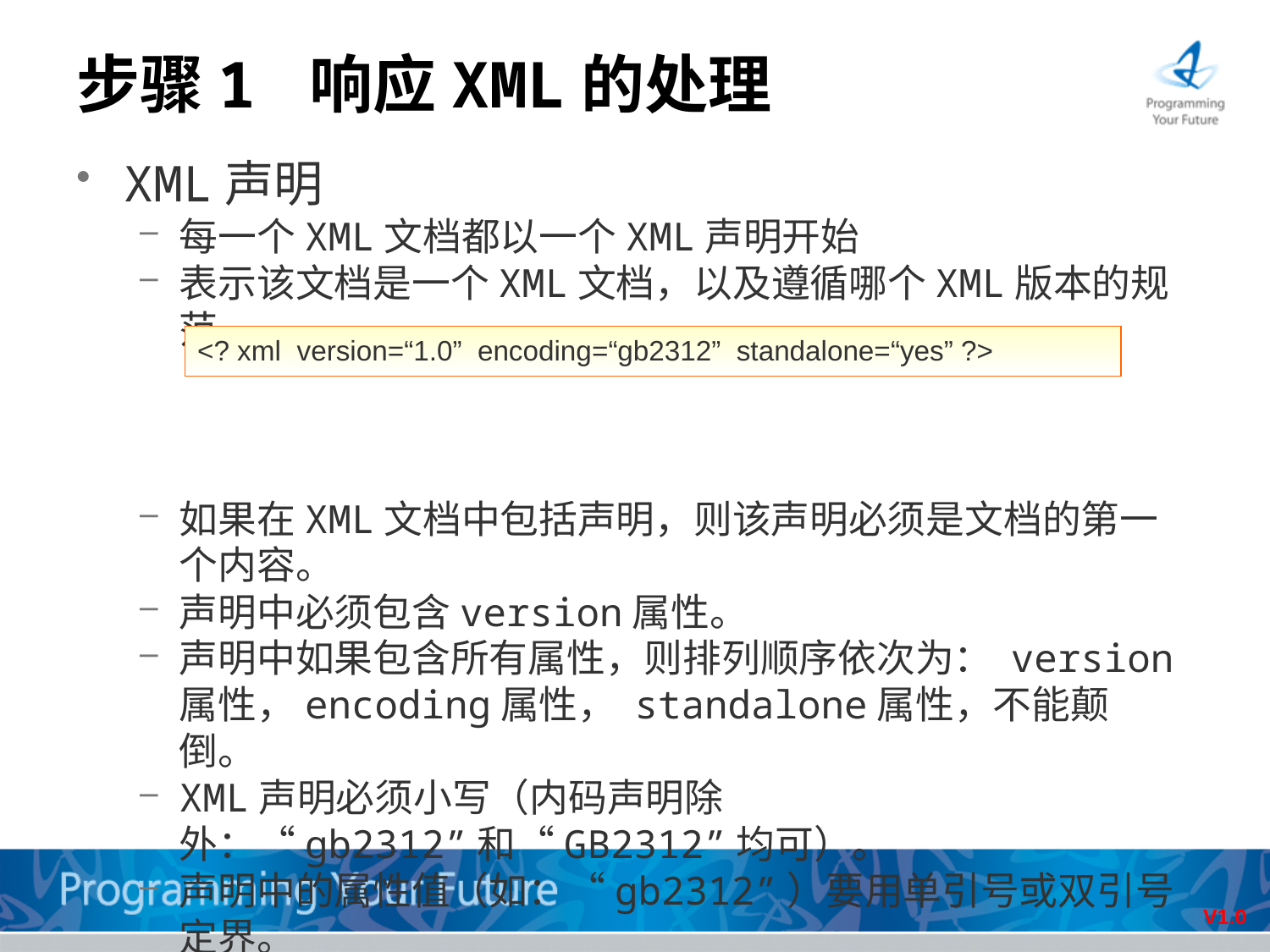

# 步骤1 响应XML的处理
XML声明
每一个XML文档都以一个XML声明开始
表示该文档是一个XML文档，以及遵循哪个XML版本的规范

如果在XML文档中包括声明，则该声明必须是文档的第一个内容。
声明中必须包含version属性。
声明中如果包含所有属性，则排列顺序依次为： version属性，encoding属性， standalone属性，不能颠倒。
XML声明必须小写（内码声明除外：“gb2312”和“GB2312”均可）。
声明中的属性值（如：“gb2312”）要用单引号或双引号定界。
<? xml  version=“1.0”  encoding=“gb2312”  standalone=“yes” ?>